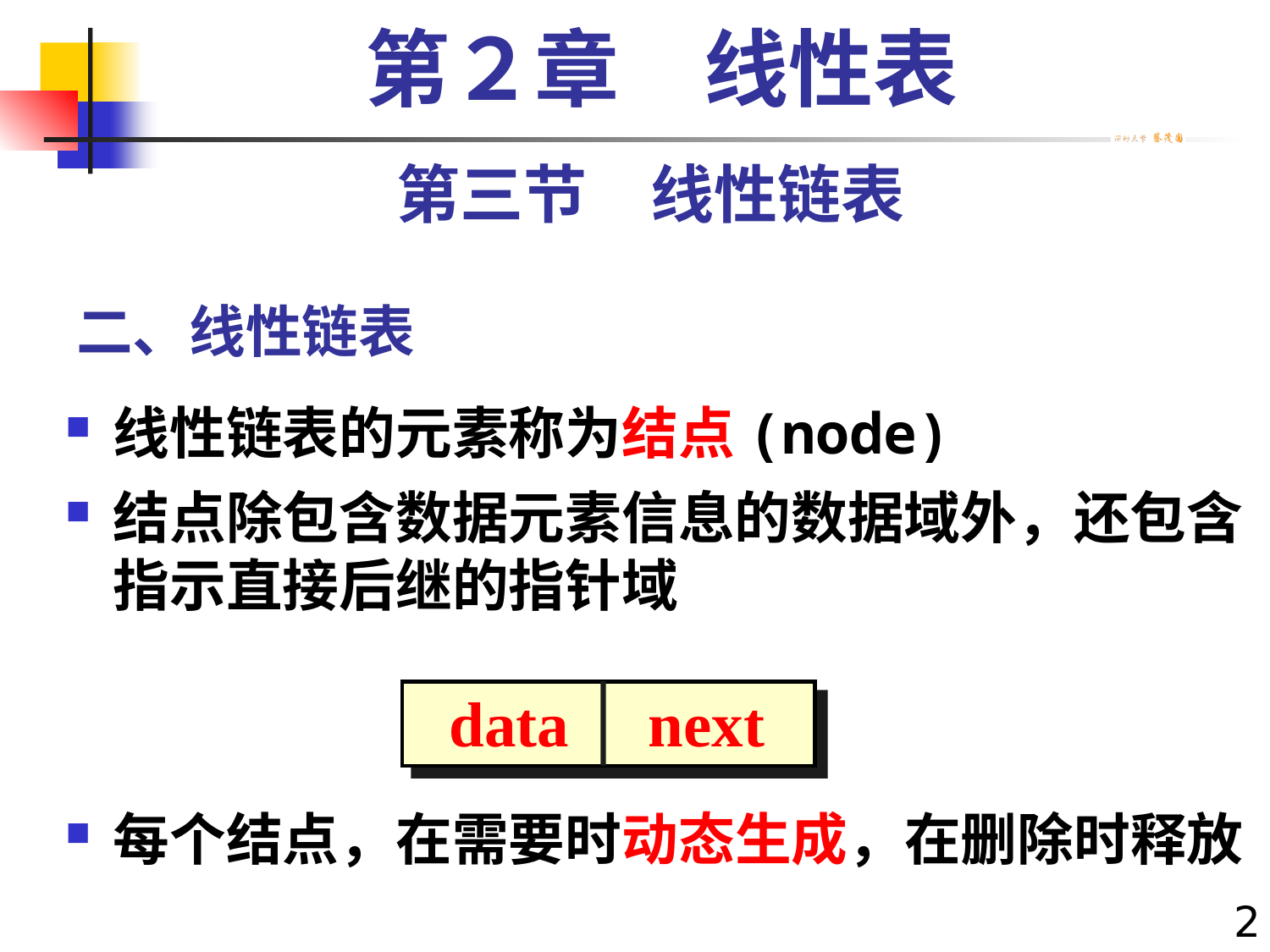

第２章　线性表
第三节　线性链表
# 二、线性链表
线性链表的元素称为结点(node)
结点除包含数据元素信息的数据域外，还包含指示直接后继的指针域

每个结点，在需要时动态生成，在删除时释放
data     next

2